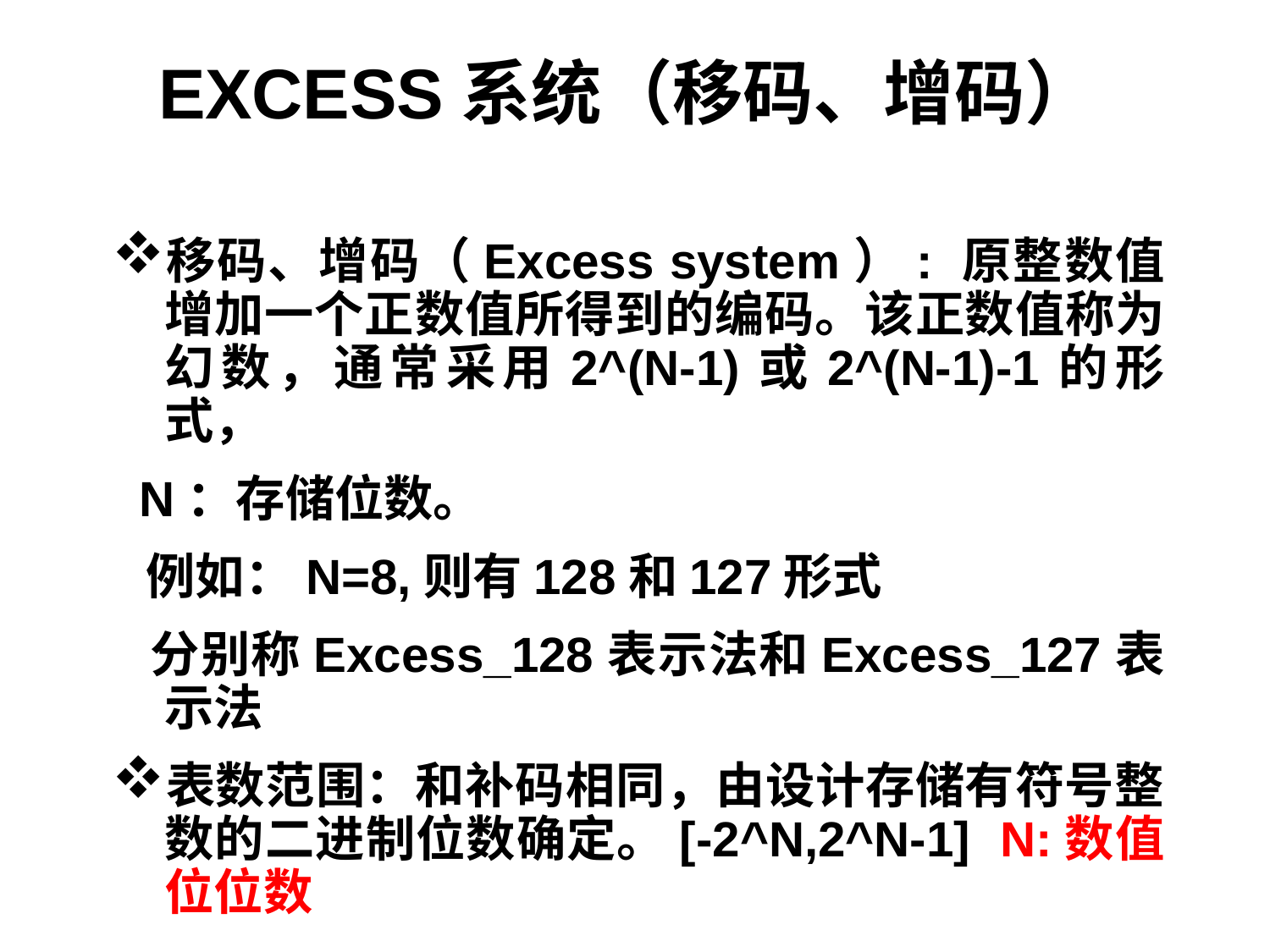

# EXCESS系统（移码、增码）

移码、增码（Excess system）: 原整数值增加一个正数值所得到的编码。该正数值称为幻数，通常采用2^(N-1)或2^(N-1)-1的形式，
  N：存储位数。
  例如：N=8,则有128和127形式
  分别称Excess_128表示法和Excess_127表示法
表数范围：和补码相同，由设计存储有符号整数的二进制位数确定。[-2^N,2^N-1]  N:数值位位数